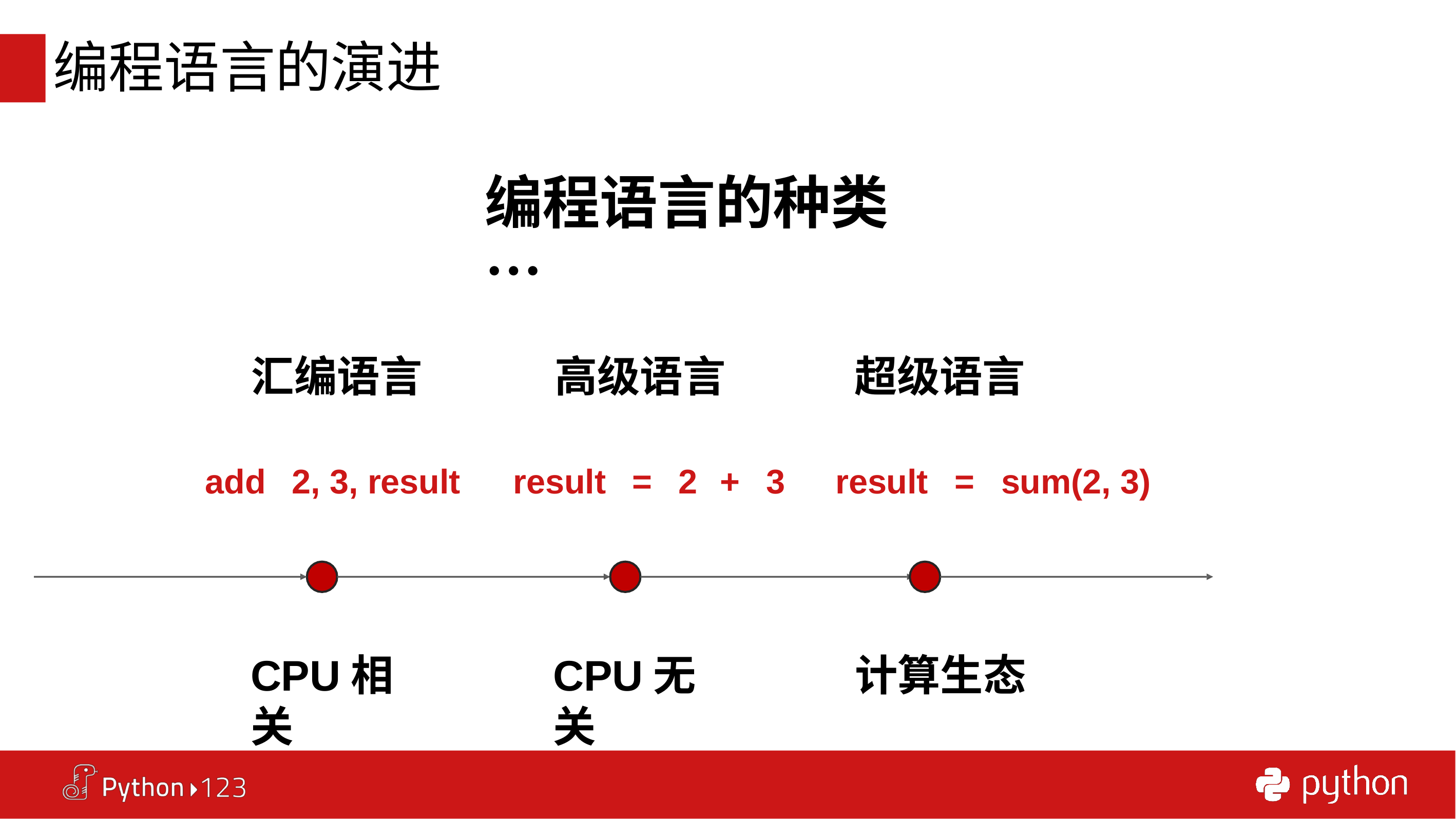

# 编程语言的演进

编程语言的种类…
汇编语言
高级语言
超级语言
add	2, 3, result
result	=	2	+	3
result	=	sum(2, 3)

CPU相关
CPU无关
计算生态